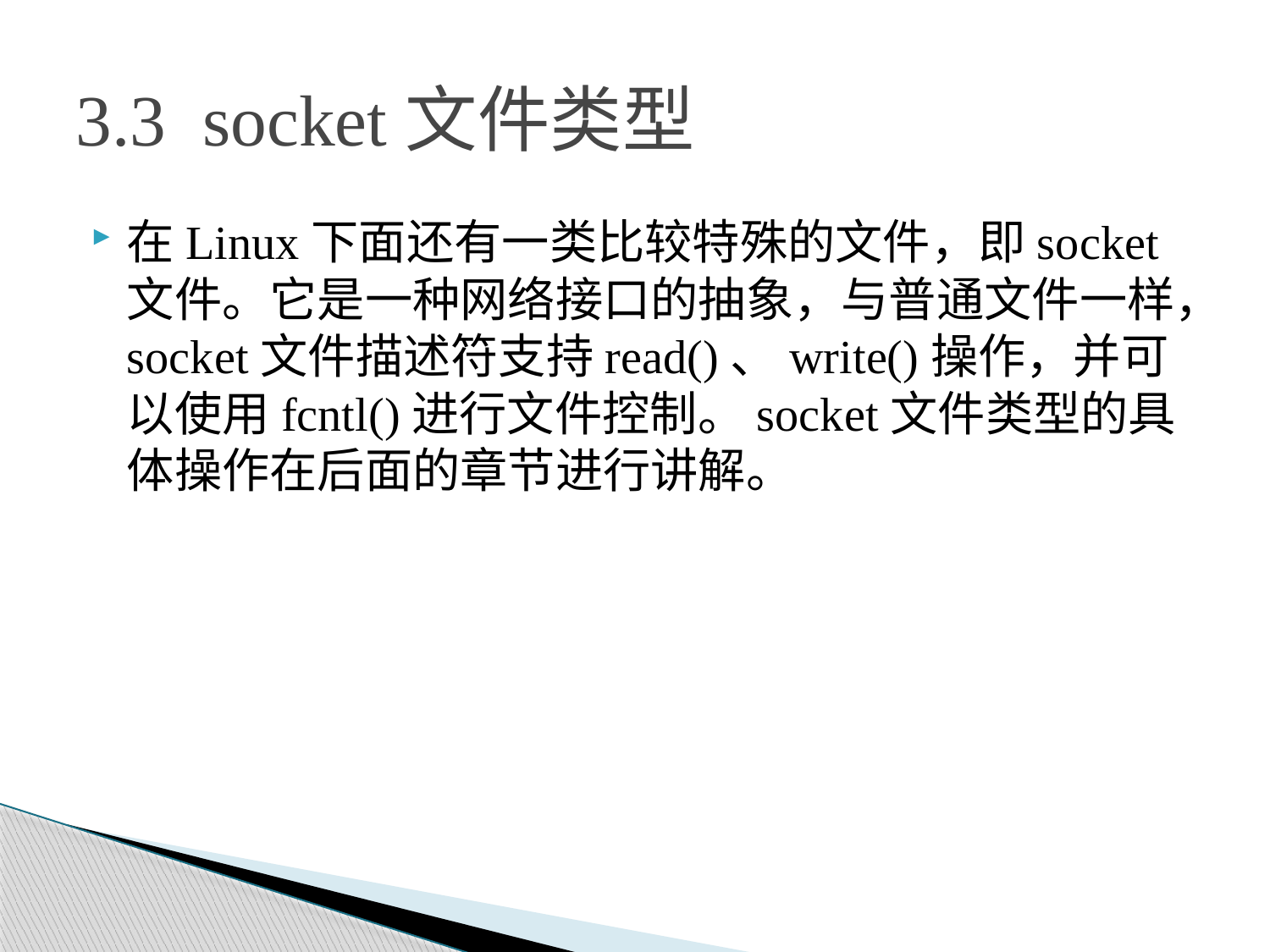

# 3.3  socket文件类型
在Linux下面还有一类比较特殊的文件，即socket文件。它是一种网络接口的抽象，与普通文件一样，socket文件描述符支持read()、write()操作，并可以使用fcntl()进行文件控制。socket文件类型的具体操作在后面的章节进行讲解。